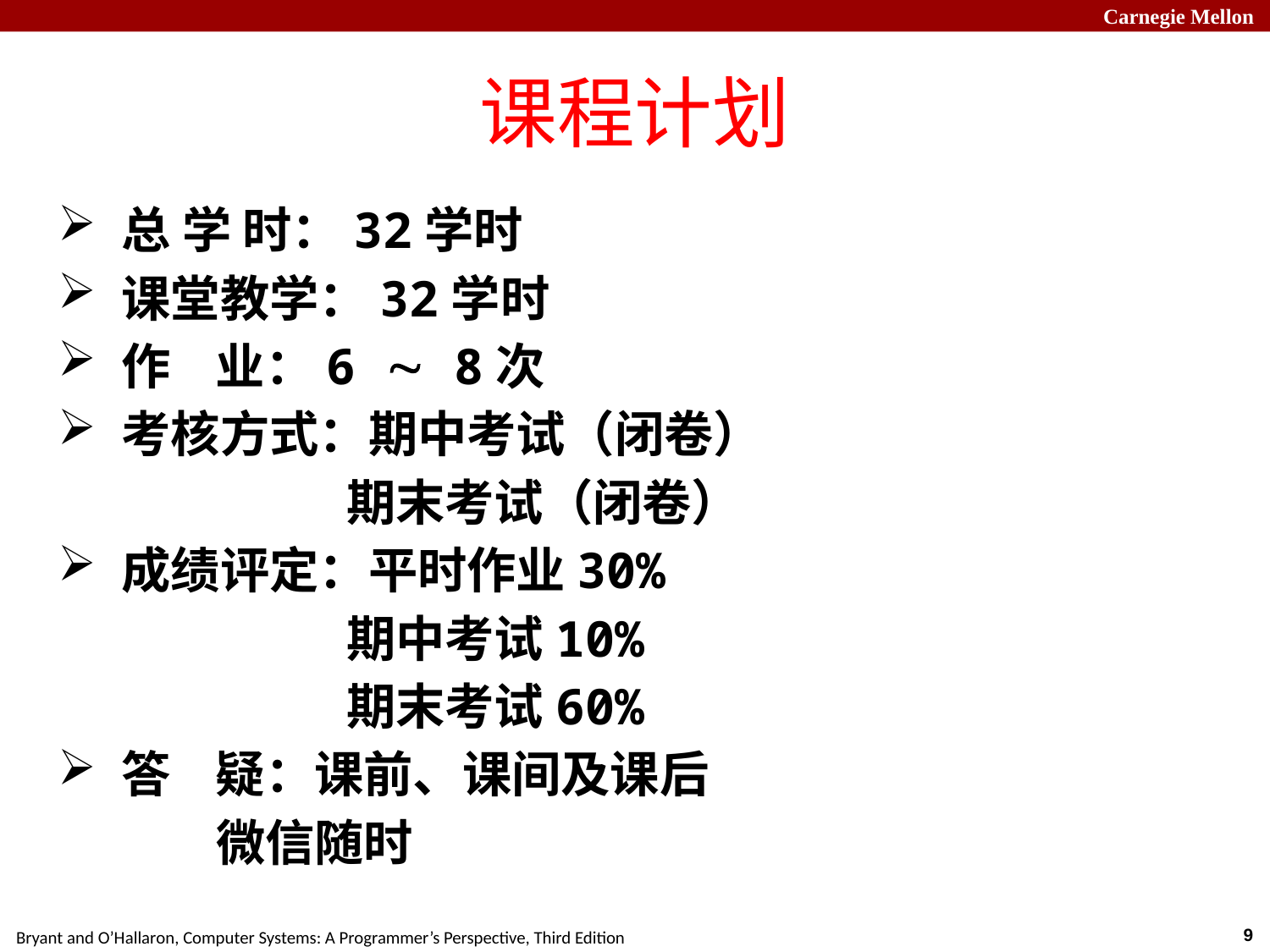

# 课程计划
总 学 时：32学时
课堂教学：32学时
作    业：6 ∼ 8次
考核方式：期中考试（闭卷）
   		  期末考试（闭卷）
成绩评定：平时作业30%
		  期中考试10%
		  期末考试60%
答    疑：课前、课间及课后
             微信随时